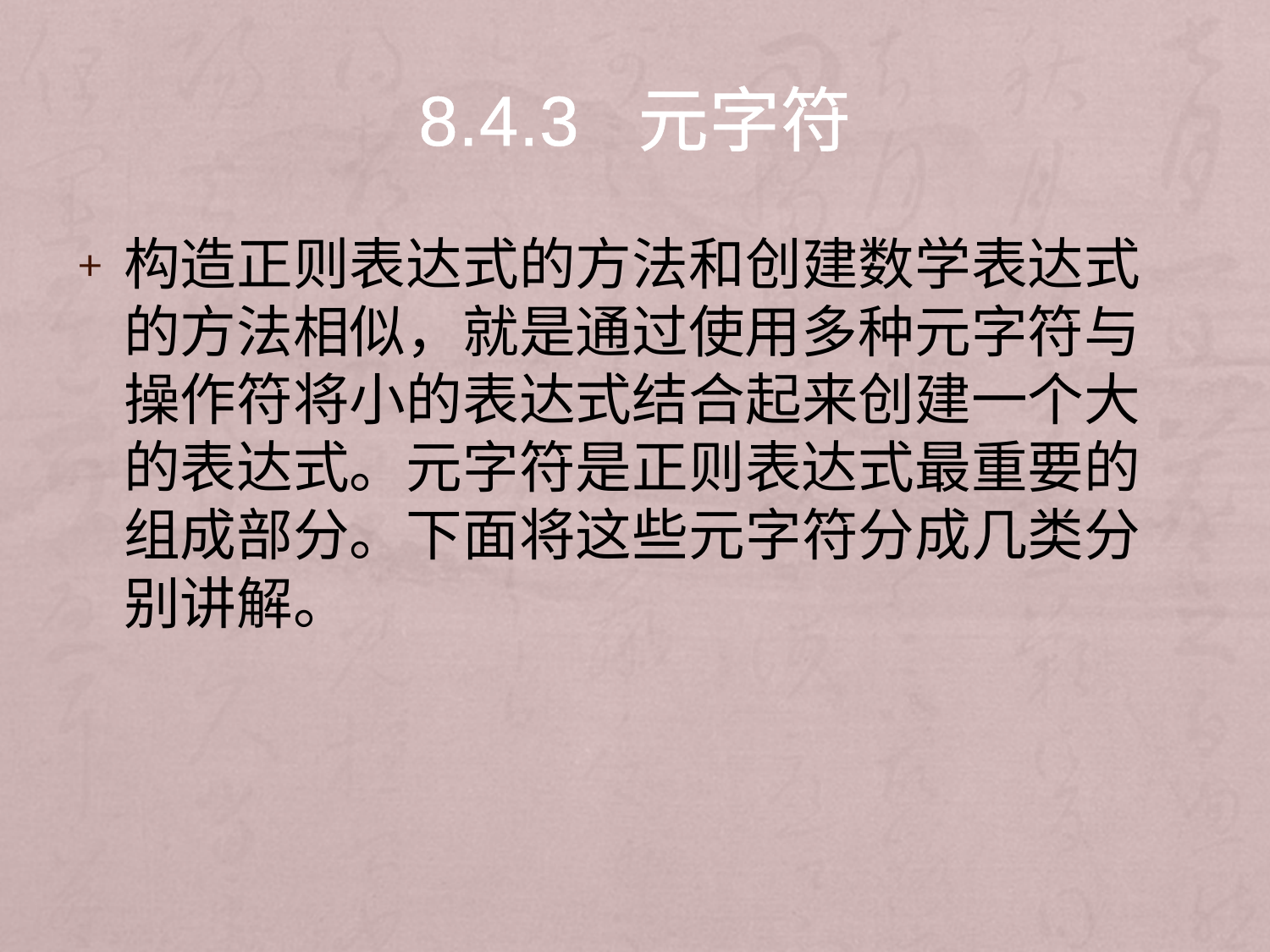

# 8.4.3  元字符
构造正则表达式的方法和创建数学表达式的方法相似，就是通过使用多种元字符与操作符将小的表达式结合起来创建一个大的表达式。元字符是正则表达式最重要的组成部分。下面将这些元字符分成几类分别讲解。